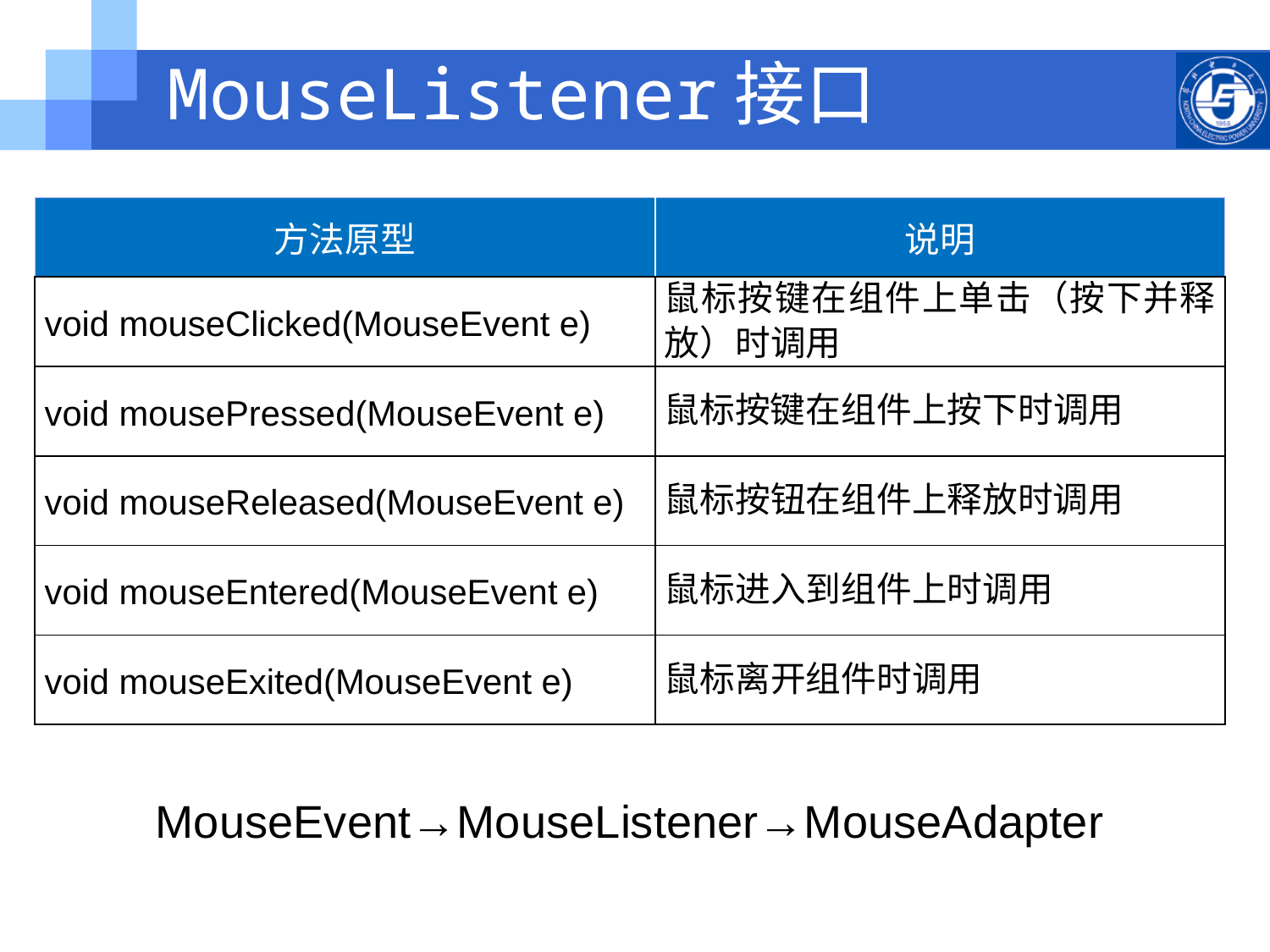

# MouseListener接口
| 方法原型 | 说明 |
| --- | --- |
| void mouseClicked(MouseEvent e) | 鼠标按键在组件上单击（按下并释放）时调用 |
| void mousePressed(MouseEvent e) | 鼠标按键在组件上按下时调用 |
| void mouseReleased(MouseEvent e) | 鼠标按钮在组件上释放时调用 |
| void mouseEntered(MouseEvent e) | 鼠标进入到组件上时调用 |
| void mouseExited(MouseEvent e) | 鼠标离开组件时调用 |
MouseEvent→MouseListener→MouseAdapter